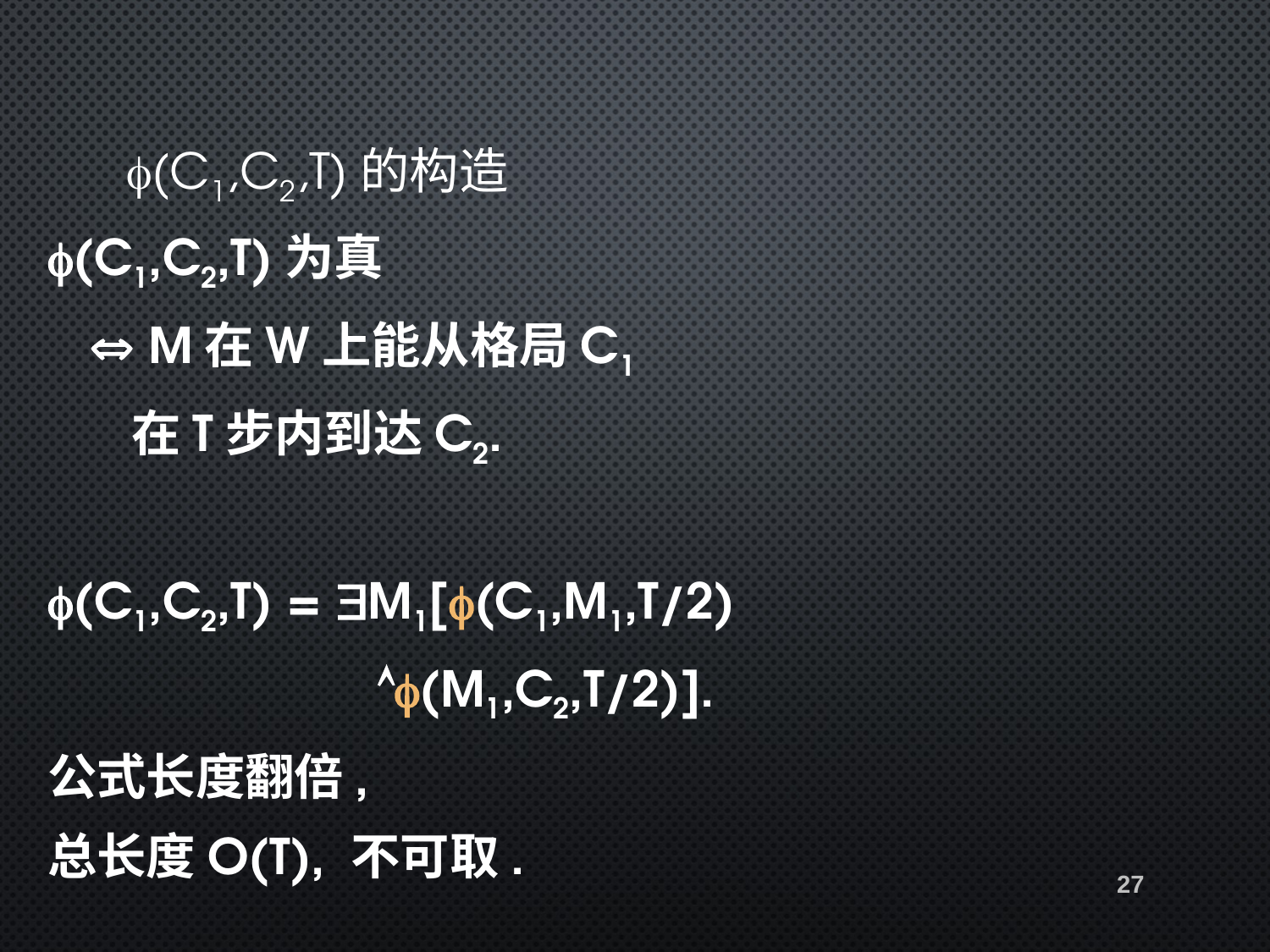

# φ(c1,c2,t)的构造
φ(c1,c2,t)为真
   ⇔ M在w上能从格局c1
           在t步内到达c2.

φ(c1,c2,t) = ∃m1[φ(c1,m1,t/2)
                        ∧φ(m1,c2,t/2)].
公式长度翻倍,
总长度O(t), 不可取.
27